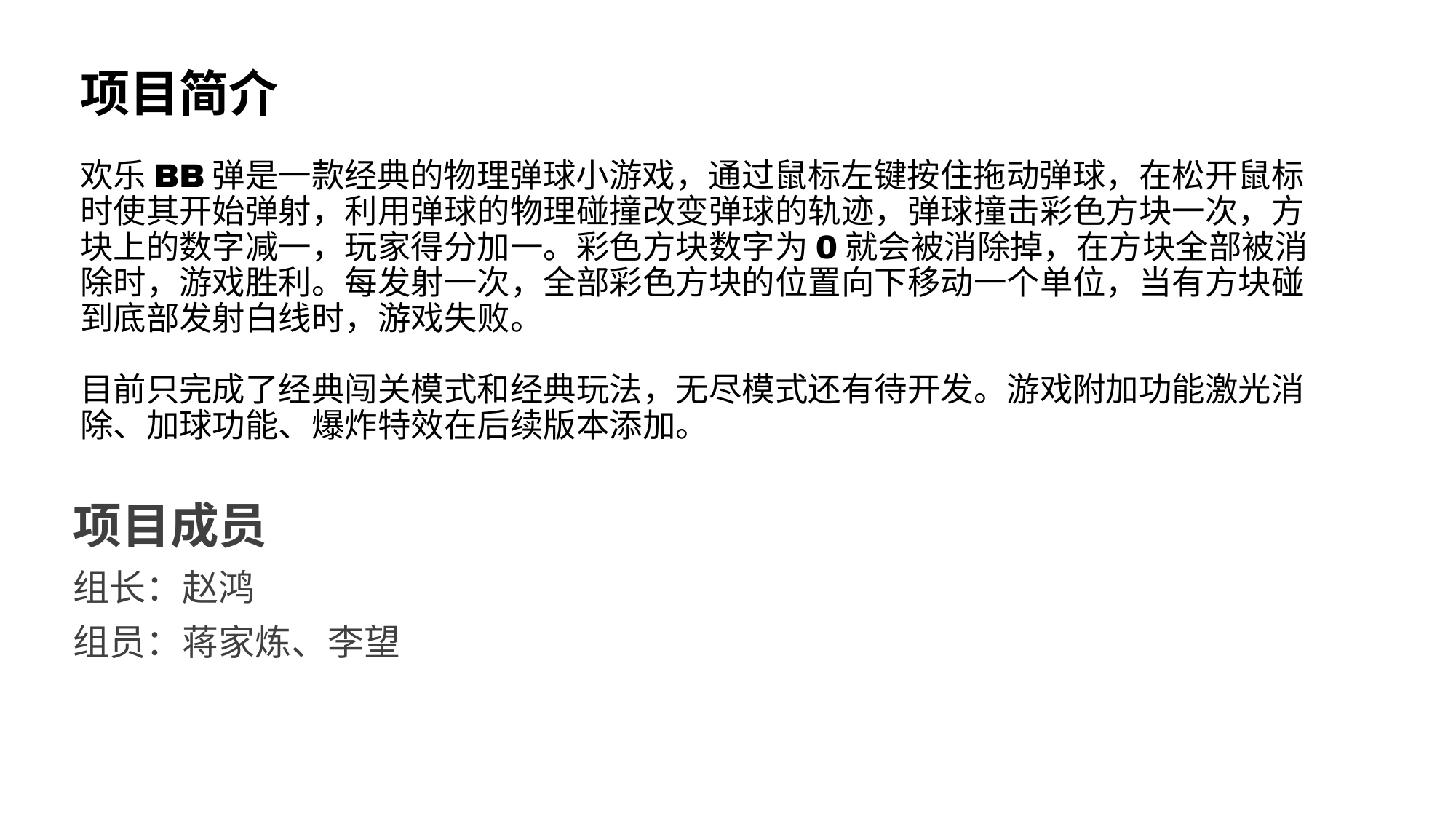

# 项目简介 欢乐BB弹是一款经典的物理弹球小游戏，通过鼠标左键按住拖动弹球，在松开鼠标时使其开始弹射，利用弹球的物理碰撞改变弹球的轨迹，弹球撞击彩色方块一次，方块上的数字减一，玩家得分加一。彩色方块数字为0就会被消除掉，在方块全部被消除时，游戏胜利。每发射一次，全部彩色方块的位置向下移动一个单位，当有方块碰到底部发射白线时，游戏失败。 目前只完成了经典闯关模式和经典玩法，无尽模式还有待开发。游戏附加功能激光消除、加球功能、爆炸特效在后续版本添加。
项目成员
组长：赵鸿
组员：蒋家炼、李望